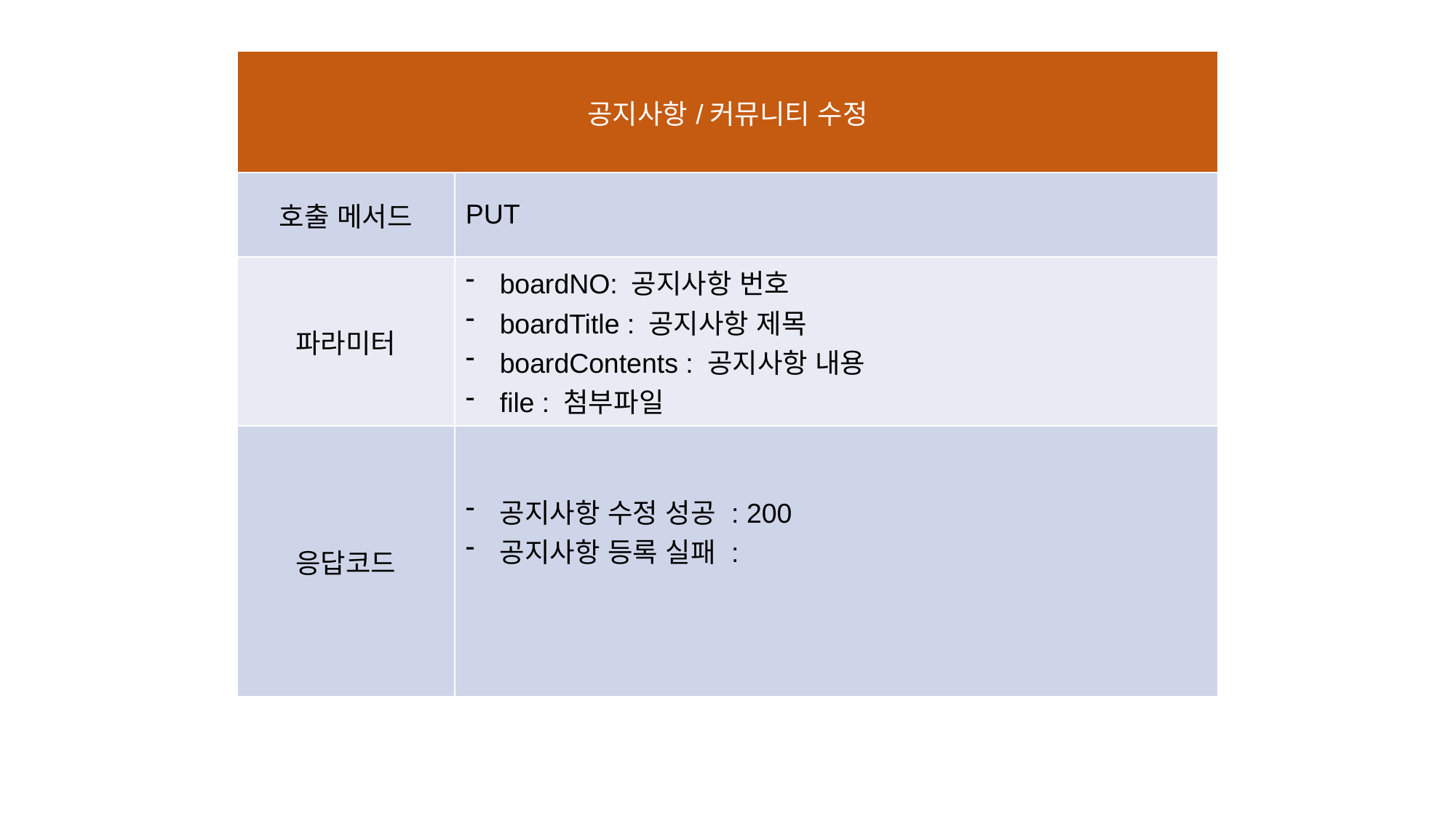

| 공지사항/커뮤니티 수정 |  |
| --- | --- |
| 호출 메서드 | PUT |
| 파라미터 | boardNO: 공지사항 번호 boardTitle : 공지사항 제목 boardContents : 공지사항 내용 file : 첨부파일 |
| 응답코드 | 공지사항 수정 성공 : 200 공지사항 등록 실패 : |